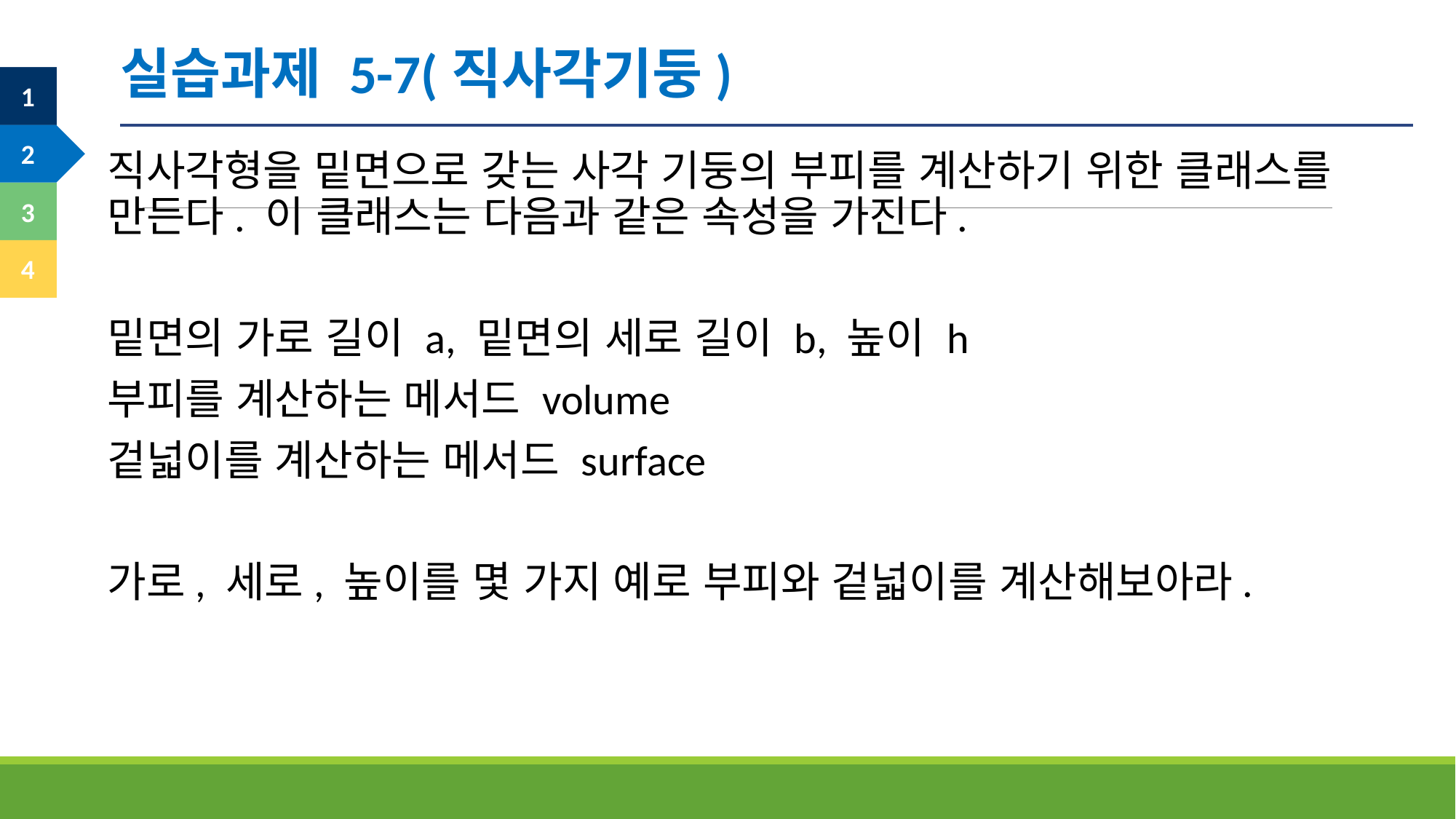

실습과제 5-7(직사각기둥)
직사각형을 밑면으로 갖는 사각 기둥의 부피를 계산하기 위한 클래스를 만든다. 이 클래스는 다음과 같은 속성을 가진다.

밑면의 가로 길이 a, 밑면의 세로 길이 b, 높이 h
부피를 계산하는 메서드 volume
겉넓이를 계산하는 메서드 surface

가로, 세로, 높이를 몇 가지 예로 부피와 겉넓이를 계산해보아라.